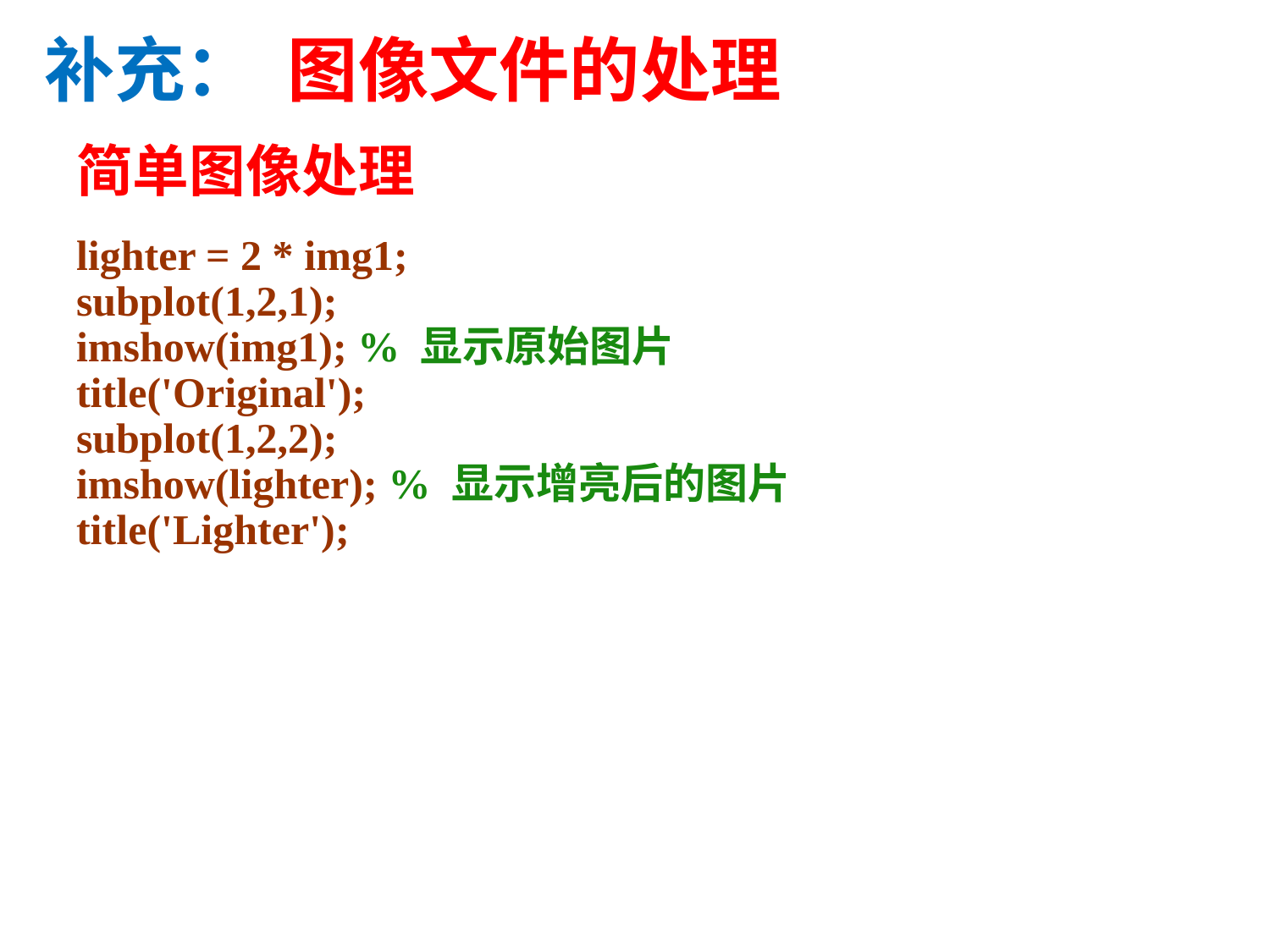

补充：  图像文件的处理
简单图像处理

lighter = 2 * img1;
subplot(1,2,1);
imshow(img1); % 显示原始图片
title('Original');
subplot(1,2,2);
imshow(lighter); % 显示增亮后的图片
title('Lighter');
61